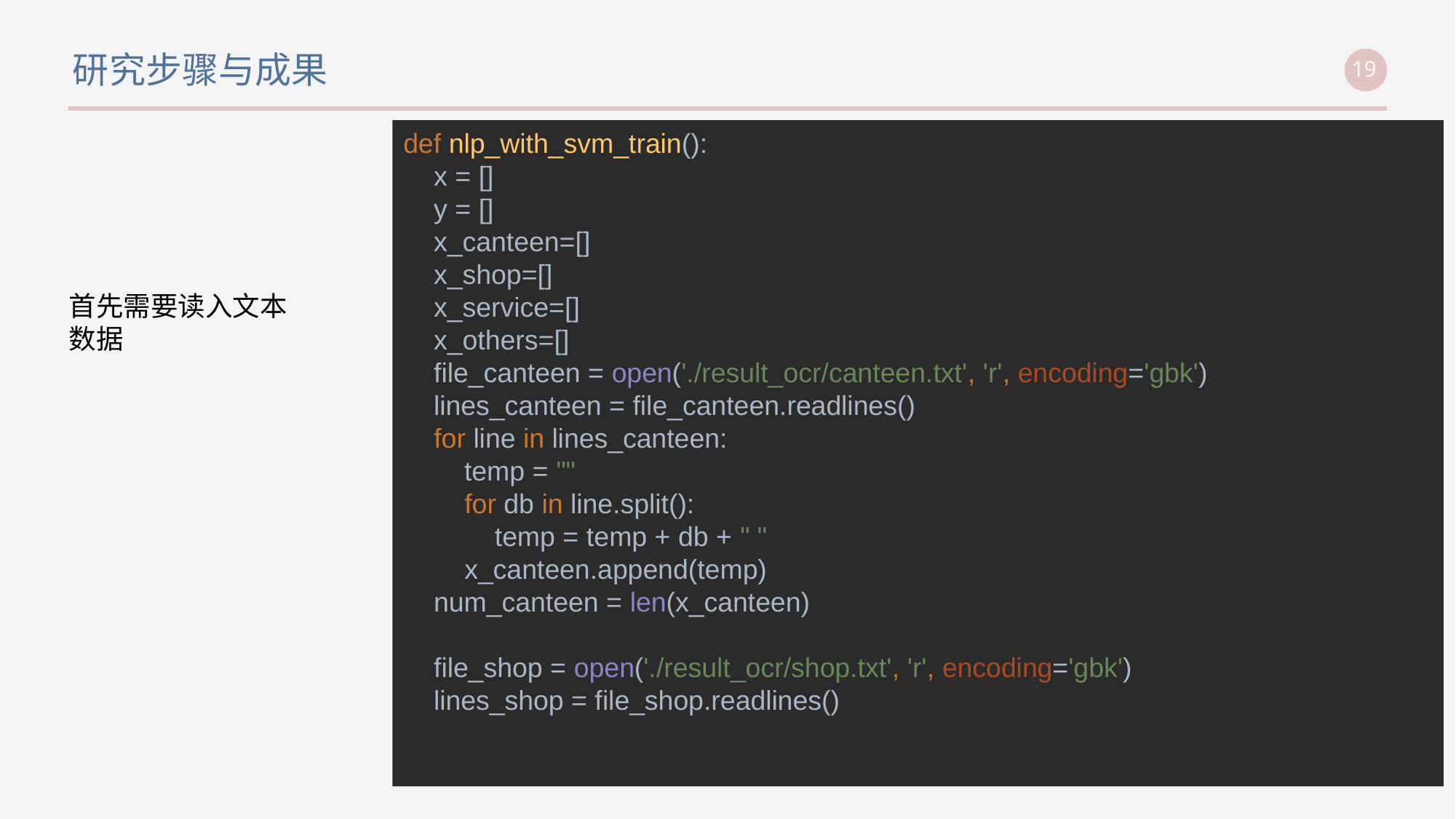

研究步骤与成果
def nlp_with_svm_train():
    x = []
    y = []
    x_canteen=[]
    x_shop=[]
    x_service=[]
    x_others=[]
    file_canteen = open('./result_ocr/canteen.txt', 'r', encoding='gbk')
    lines_canteen = file_canteen.readlines()
    for line in lines_canteen:
        temp = ""
        for db in line.split():
            temp = temp + db + " "
        x_canteen.append(temp)
    num_canteen = len(x_canteen)
    file_shop = open('./result_ocr/shop.txt', 'r', encoding='gbk')
    lines_shop = file_shop.readlines()

首先需要读入文本数据